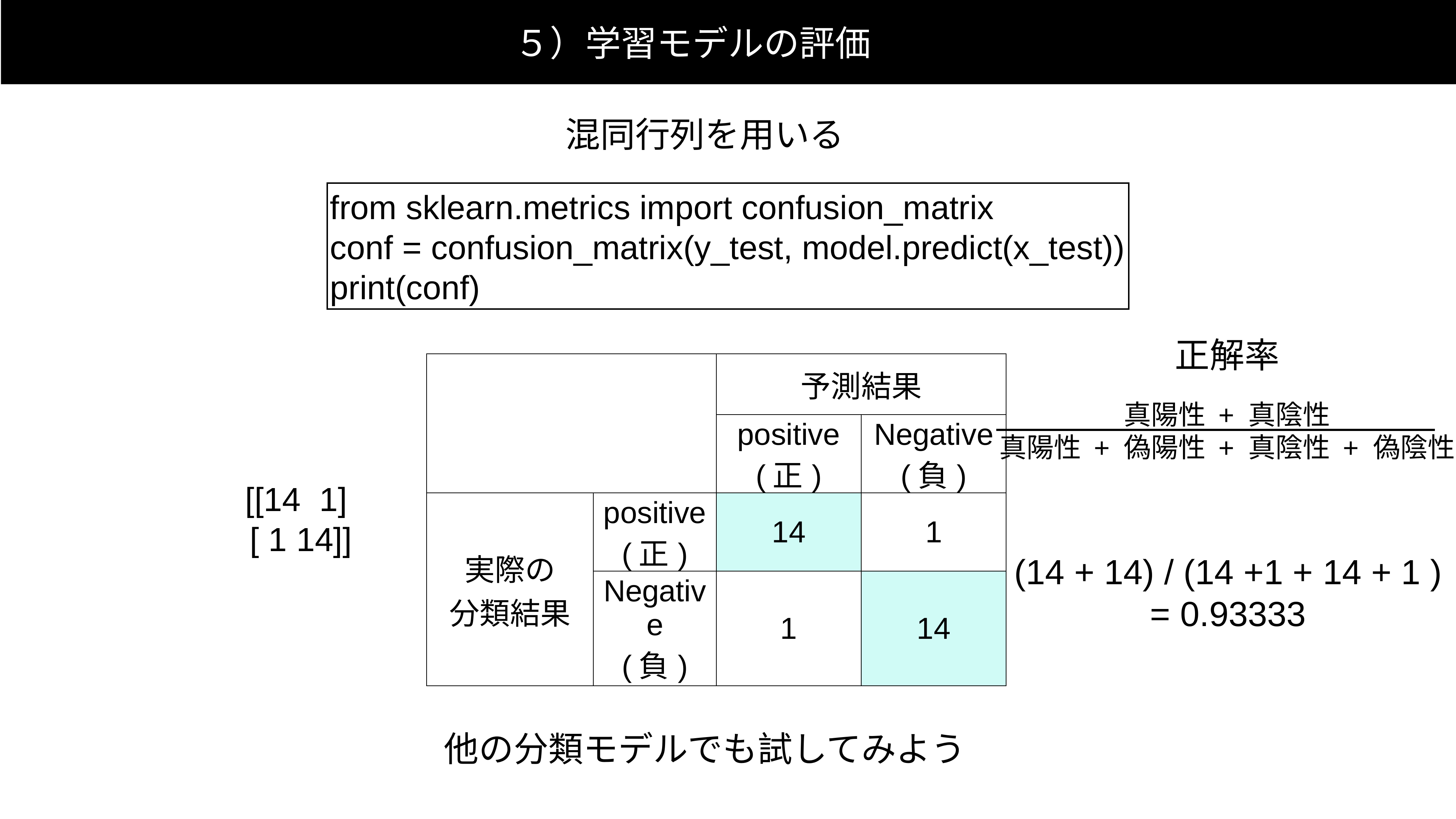

５）学習モデルの評価
混同行列を用いる
from sklearn.metrics import confusion_matrix
conf = confusion_matrix(y_test, model.predict(x_test))
print(conf)
正解率
|  |  | 予測結果 |  |
| --- | --- | --- | --- |
|  |  | positive (正) | Negative (負) |
| 実際の 分類結果 | positive (正) | 14 | 1 |
|  | Negative (負) | 1 | 14 |
真陽性 + 真陰性
真陽性 + 偽陽性 + 真陰性 + 偽陰性
[[14  1]
 [ 1 14]]
(14 + 14) / (14 +1 + 14 + 1 )
= 0.93333
他の分類モデルでも試してみよう